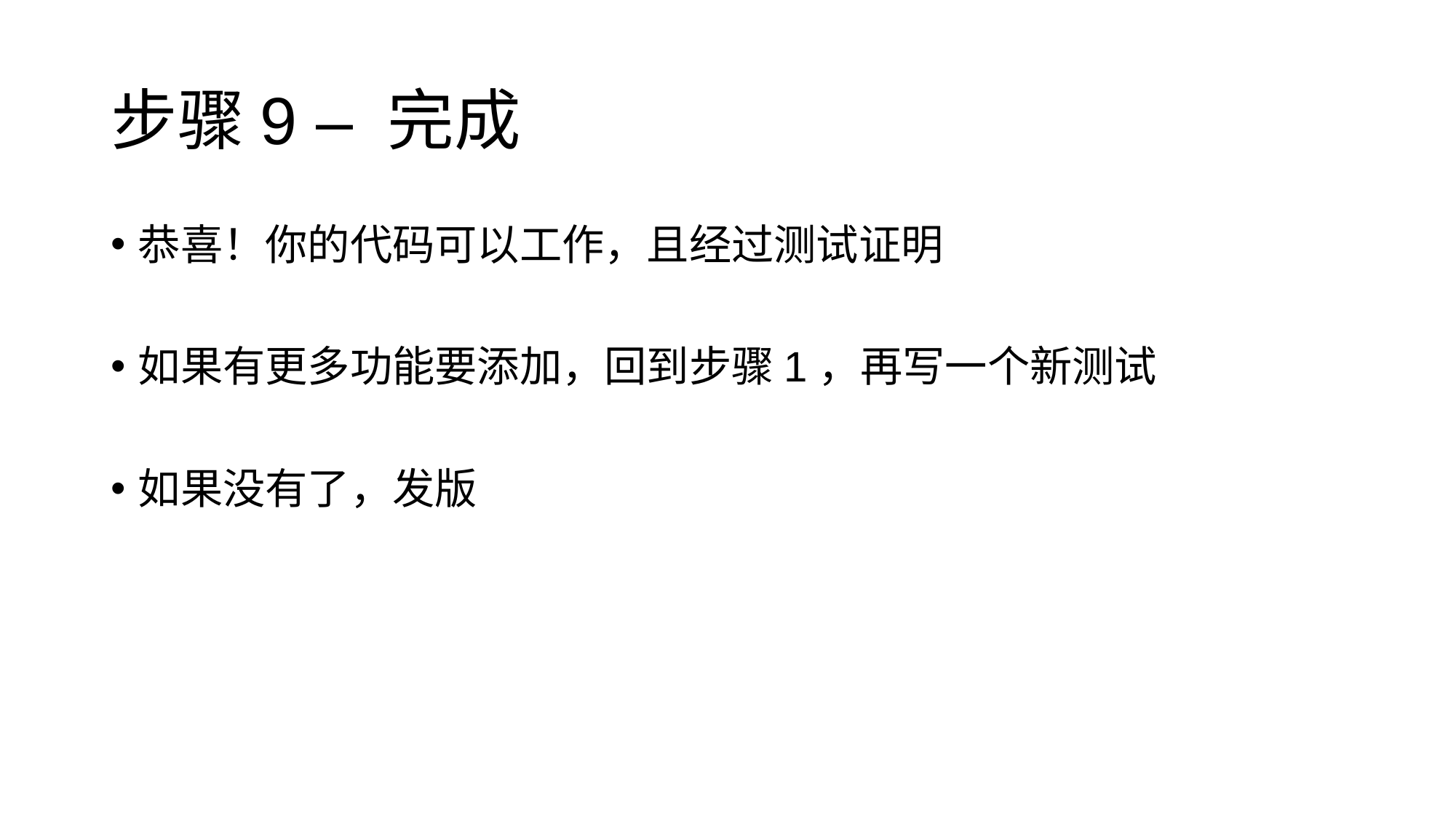

# 步骤9 – 完成
恭喜！你的代码可以工作，且经过测试证明

如果有更多功能要添加，回到步骤1，再写一个新测试

如果没有了，发版